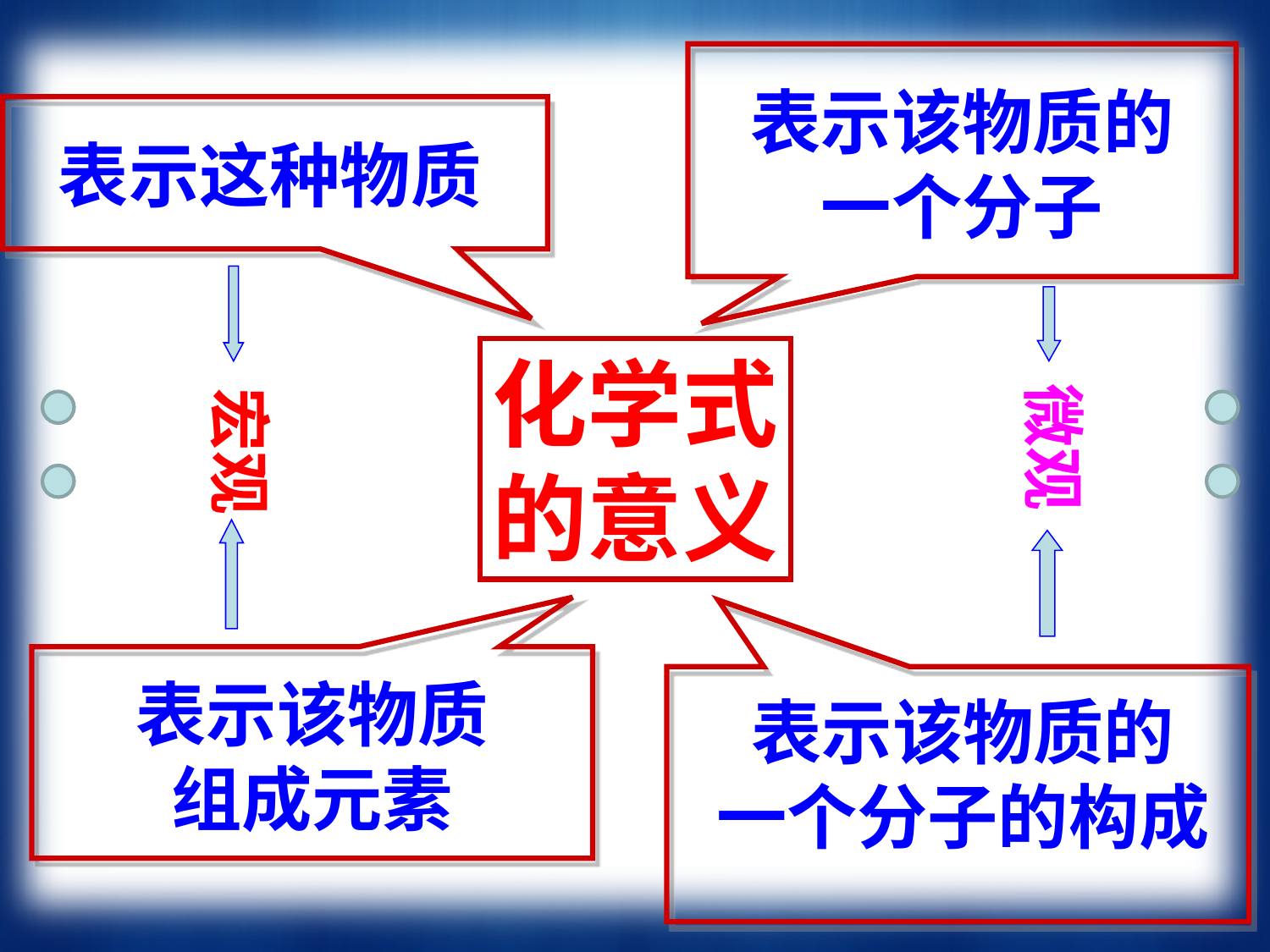

表示该物质的
一个分子

表示这种物质

宏观

微观

化学式
的意义

表示该物质
组成元素

表示该物质的
一个分子的构成